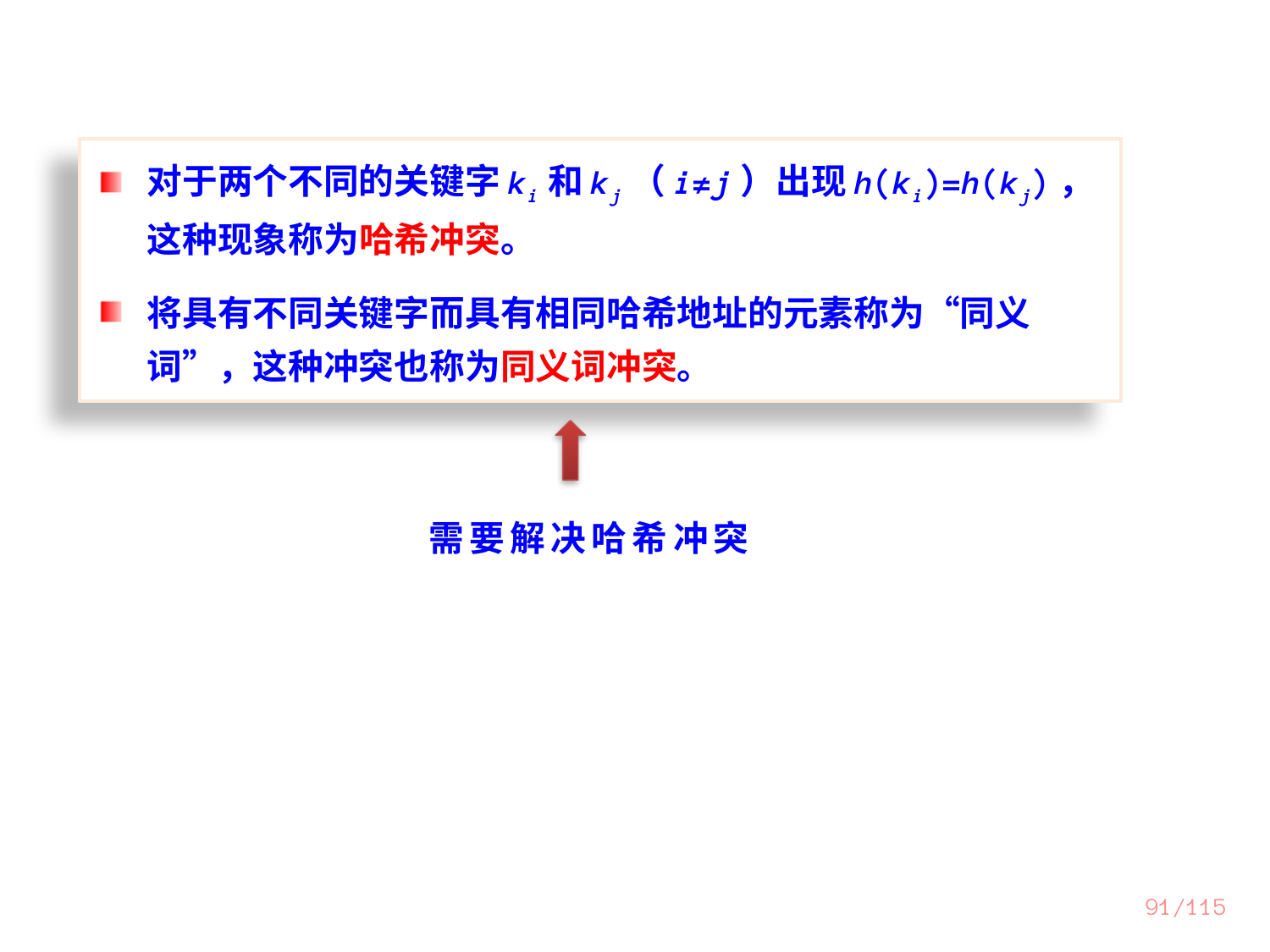

对于两个不同的关键字ki和kj（i≠j）出现h(ki)=h(kj)，这种现象称为哈希冲突。
将具有不同关键字而具有相同哈希地址的元素称为“同义词”，这种冲突也称为同义词冲突。

需要解决哈希冲突
91/115